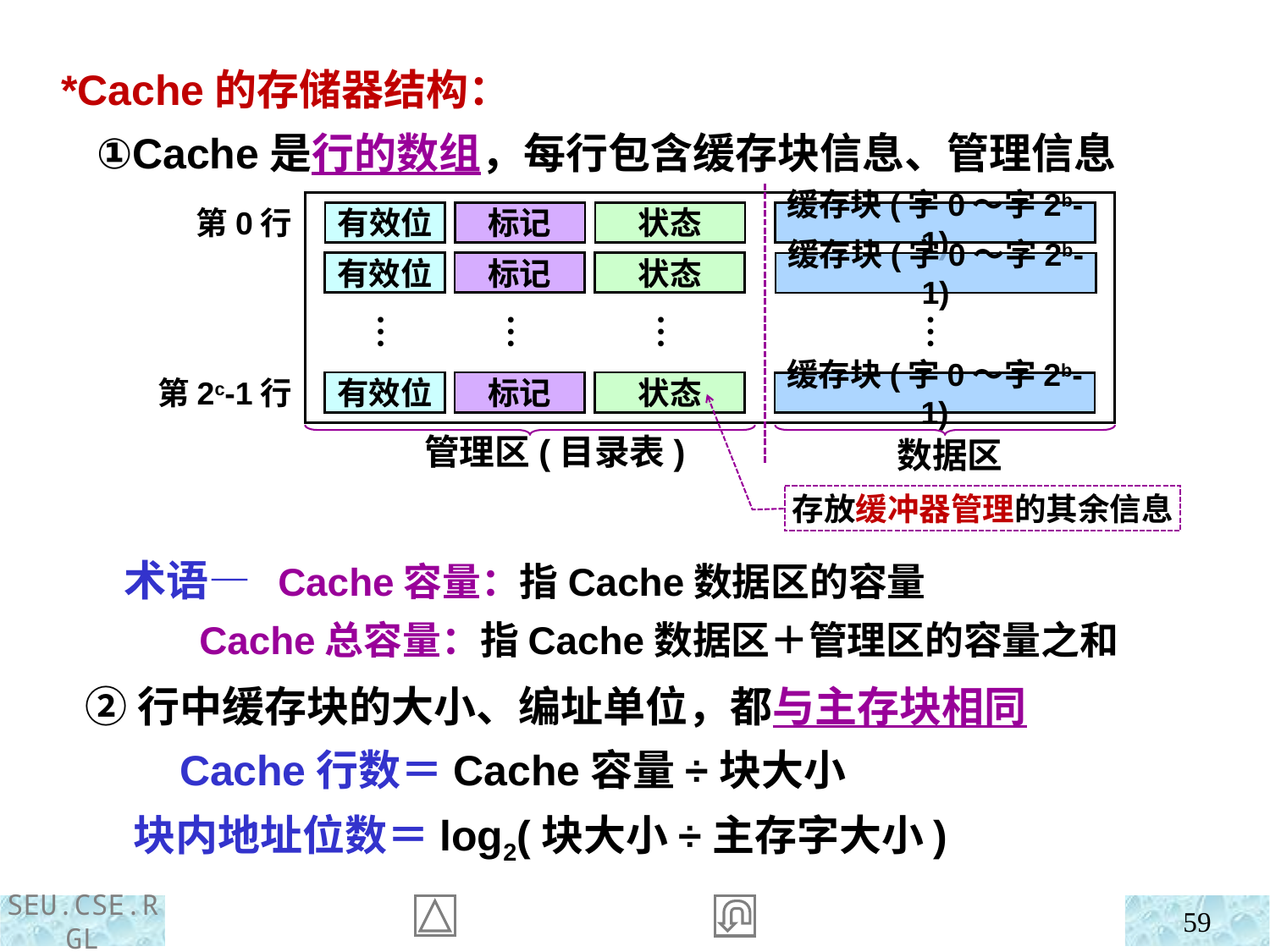

*Cache的存储器结构：
     ①Cache是行的数组，每行包含缓存块信息、管理信息

管理区(目录表)
数据区

第0行
有效位
标记
状态
缓存块(字0～字2b-1)
有效位
标记
状态
缓存块(字0～字2b-1)
…
…
…
…
有效位
标记
状态
第2c-1行
缓存块(字0～字2b-1)
存放缓冲器管理的其余信息
        术语—  Cache容量：指Cache数据区的容量
               Cache总容量：指Cache数据区＋管理区的容量之和
     ②行中缓存块的大小、编址单位，都与主存块相同
            Cache行数＝Cache容量÷块大小
         块内地址位数＝log2(块大小÷主存字大小)

59